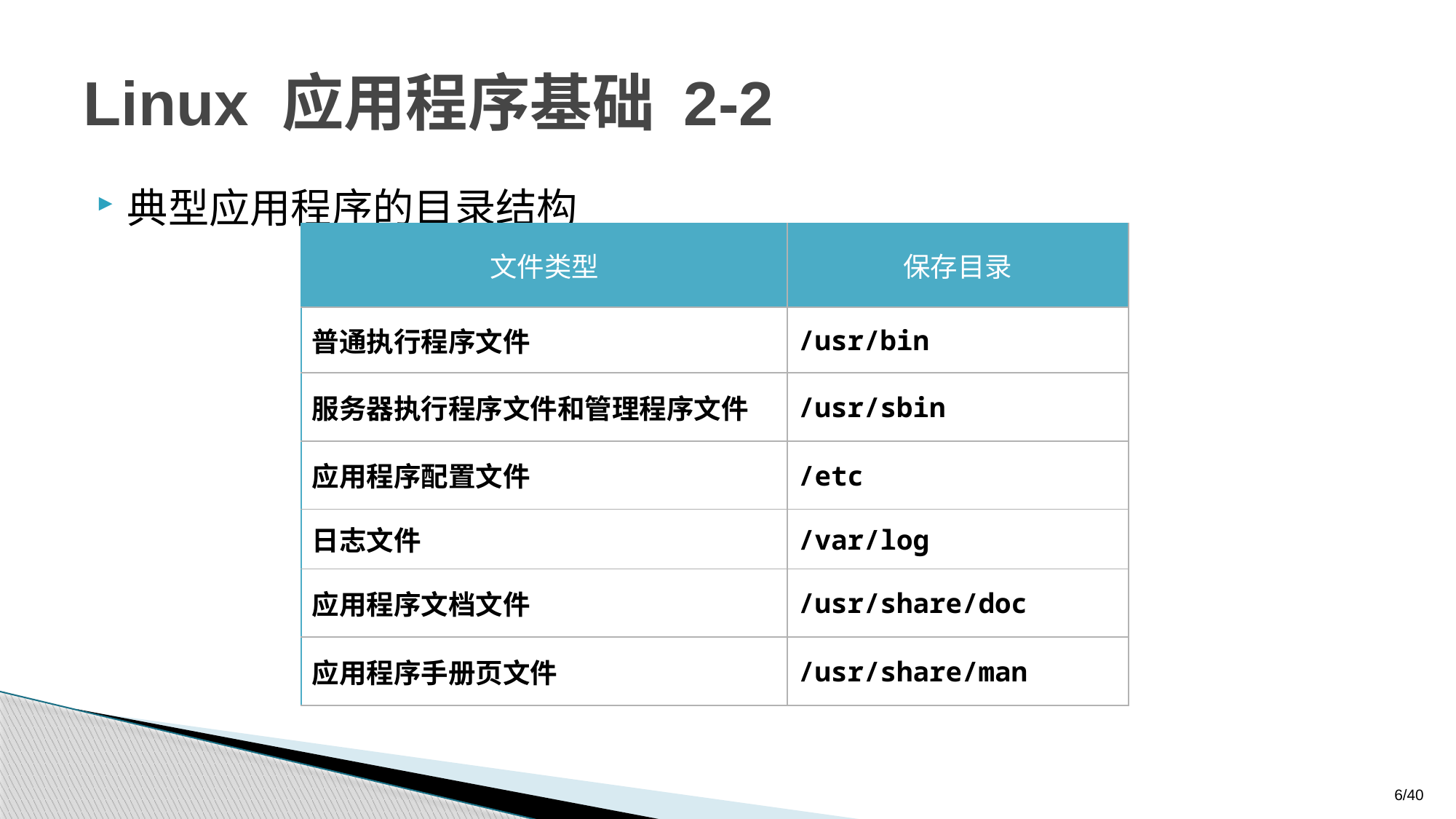

# Linux 应用程序基础 2-2
典型应用程序的目录结构
| 文件类型 | 保存目录 |
| --- | --- |
| 普通执行程序文件 | /usr/bin |
| 服务器执行程序文件和管理程序文件 | /usr/sbin |
| 应用程序配置文件 | /etc |
| 日志文件 | /var/log |
| 应用程序文档文件 | /usr/share/doc |
| 应用程序手册页文件 | /usr/share/man |
6/40